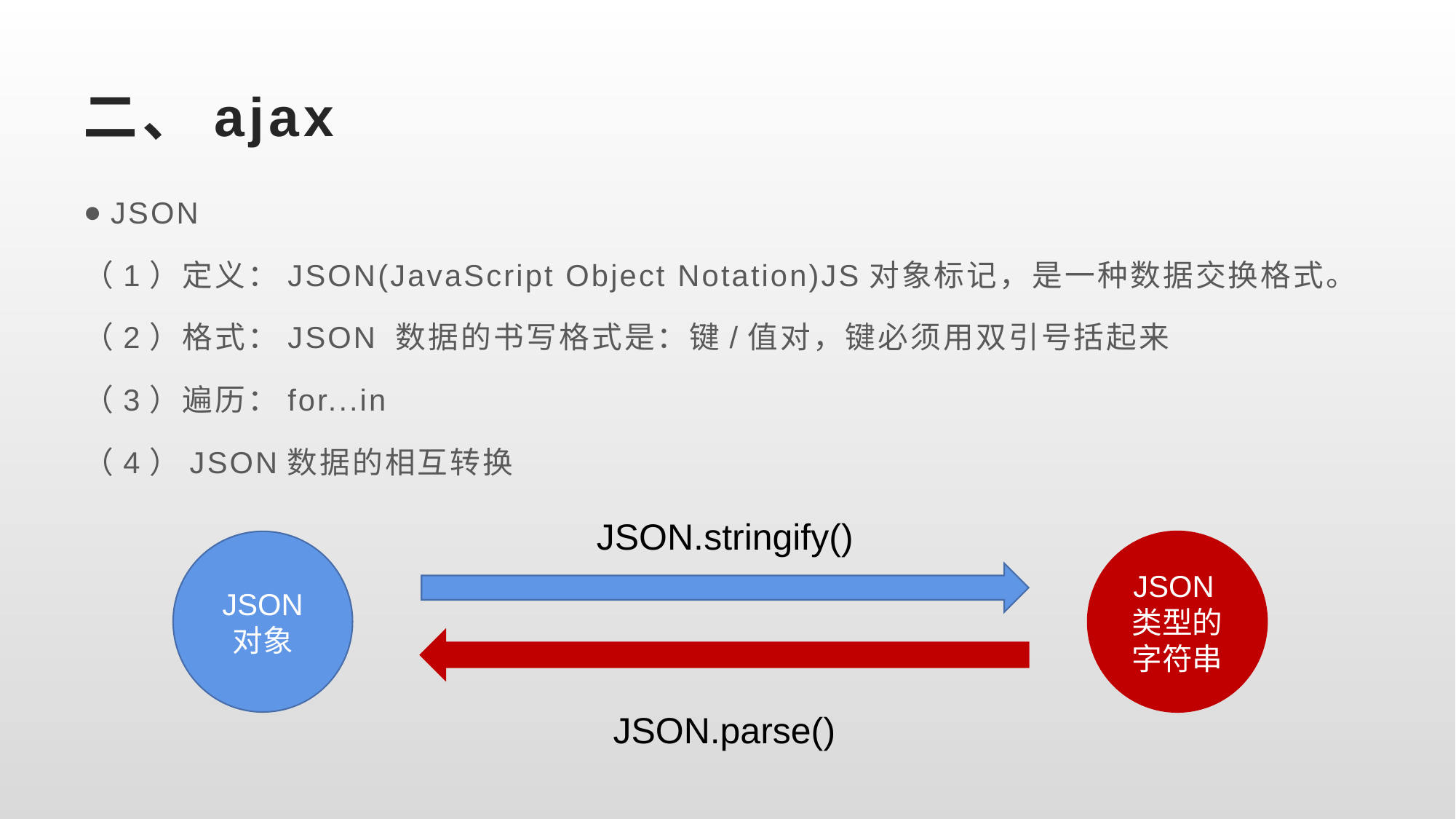

# 二、ajax
JSON
（1）定义：JSON(JavaScript Object Notation)JS对象标记，是一种数据交换格式。
（2）格式：JSON 数据的书写格式是：键/值对，键必须用双引号括起来
（3）遍历：for...in
（4）JSON数据的相互转换

JSON.stringify()
JSON
对象
JSON类型的字符串

JSON.parse()